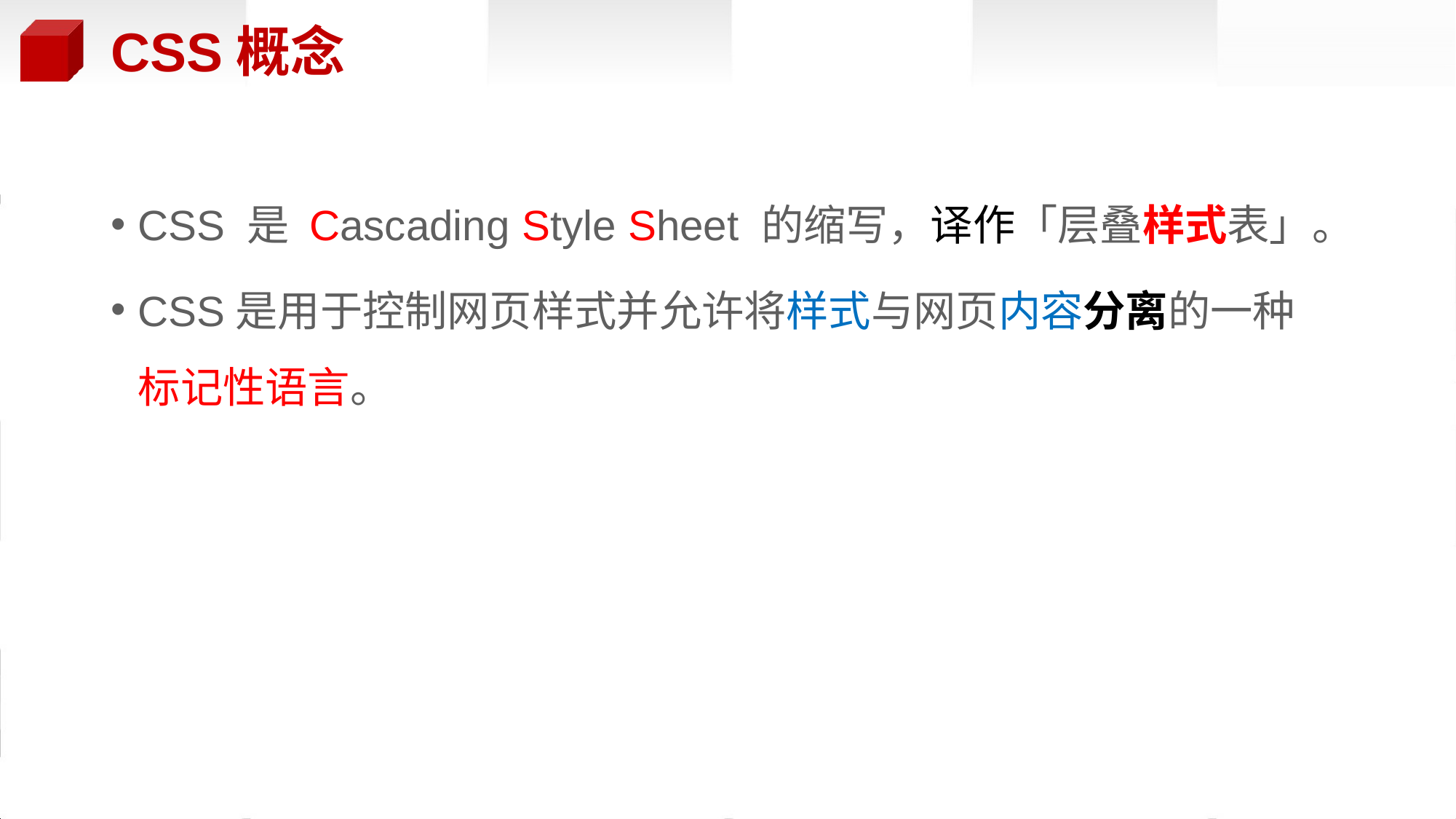

# CSS概念
CSS 是 Cascading Style Sheet 的缩写，译作「层叠样式表」。
CSS是用于控制网页样式并允许将样式与网页内容分离的一种标记性语言。